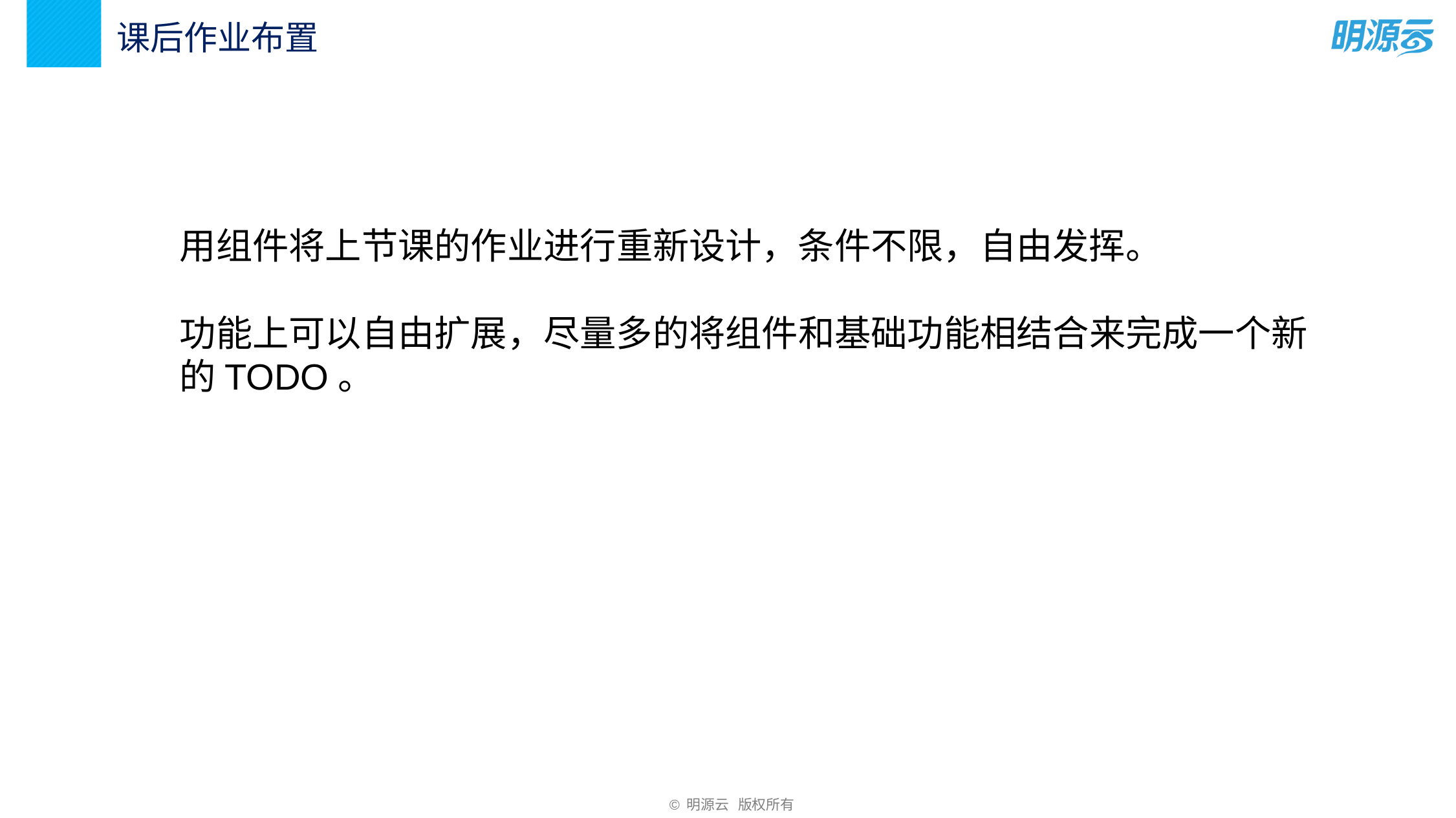

课后作业布置
用组件将上节课的作业进行重新设计，条件不限，自由发挥。

功能上可以自由扩展，尽量多的将组件和基础功能相结合来完成一个新的TODO。